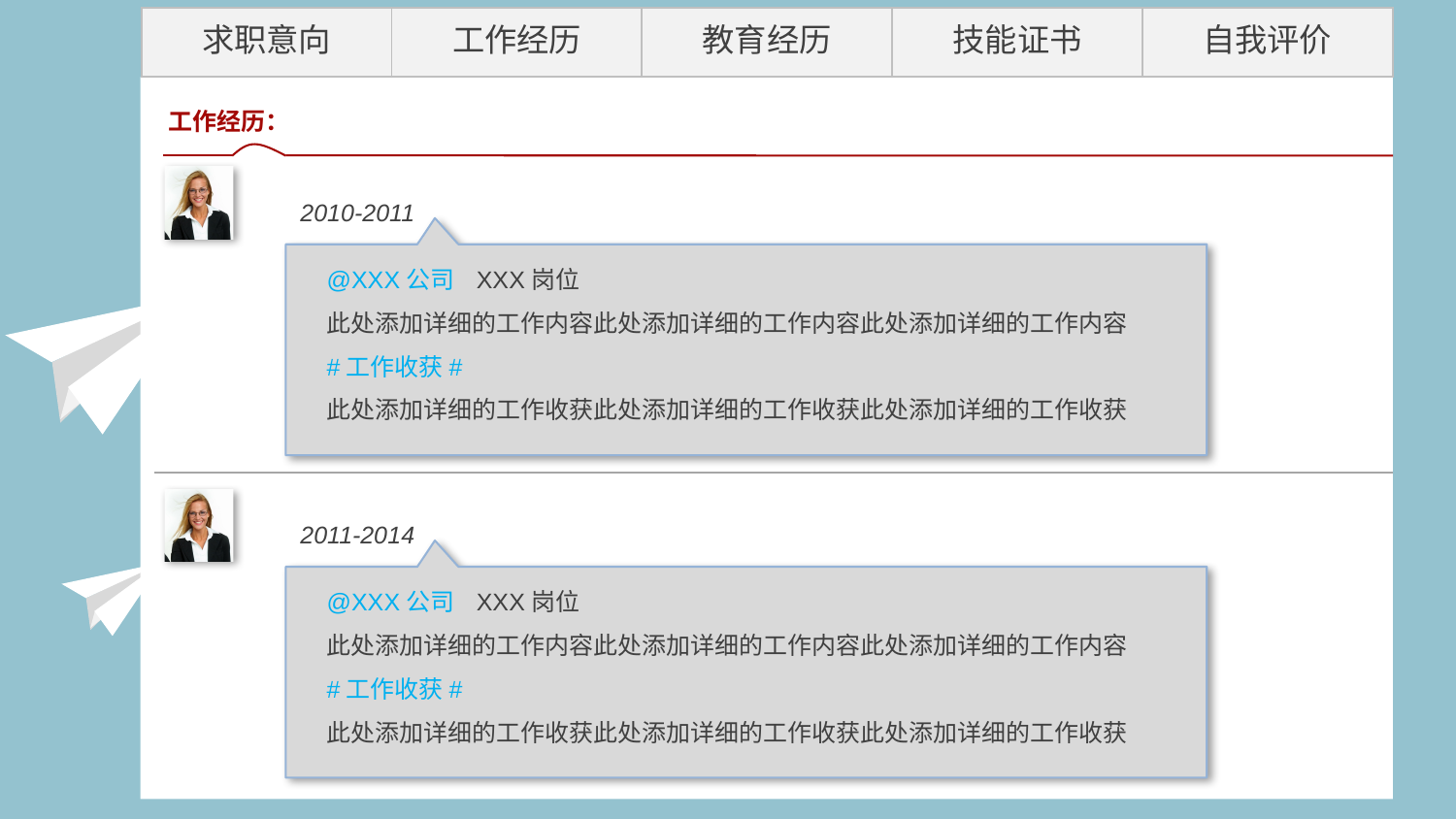

| 求职意向 | 工作经历 | 教育经历 | 技能证书 | 自我评价 |
| --- | --- | --- | --- | --- |

工作经历：

2010-2011

@XXX公司   XXX岗位
此处添加详细的工作内容此处添加详细的工作内容此处添加详细的工作内容
#工作收获#
此处添加详细的工作收获此处添加详细的工作收获此处添加详细的工作收获

2011-2014

@XXX公司   XXX岗位
此处添加详细的工作内容此处添加详细的工作内容此处添加详细的工作内容
#工作收获#
此处添加详细的工作收获此处添加详细的工作收获此处添加详细的工作收获